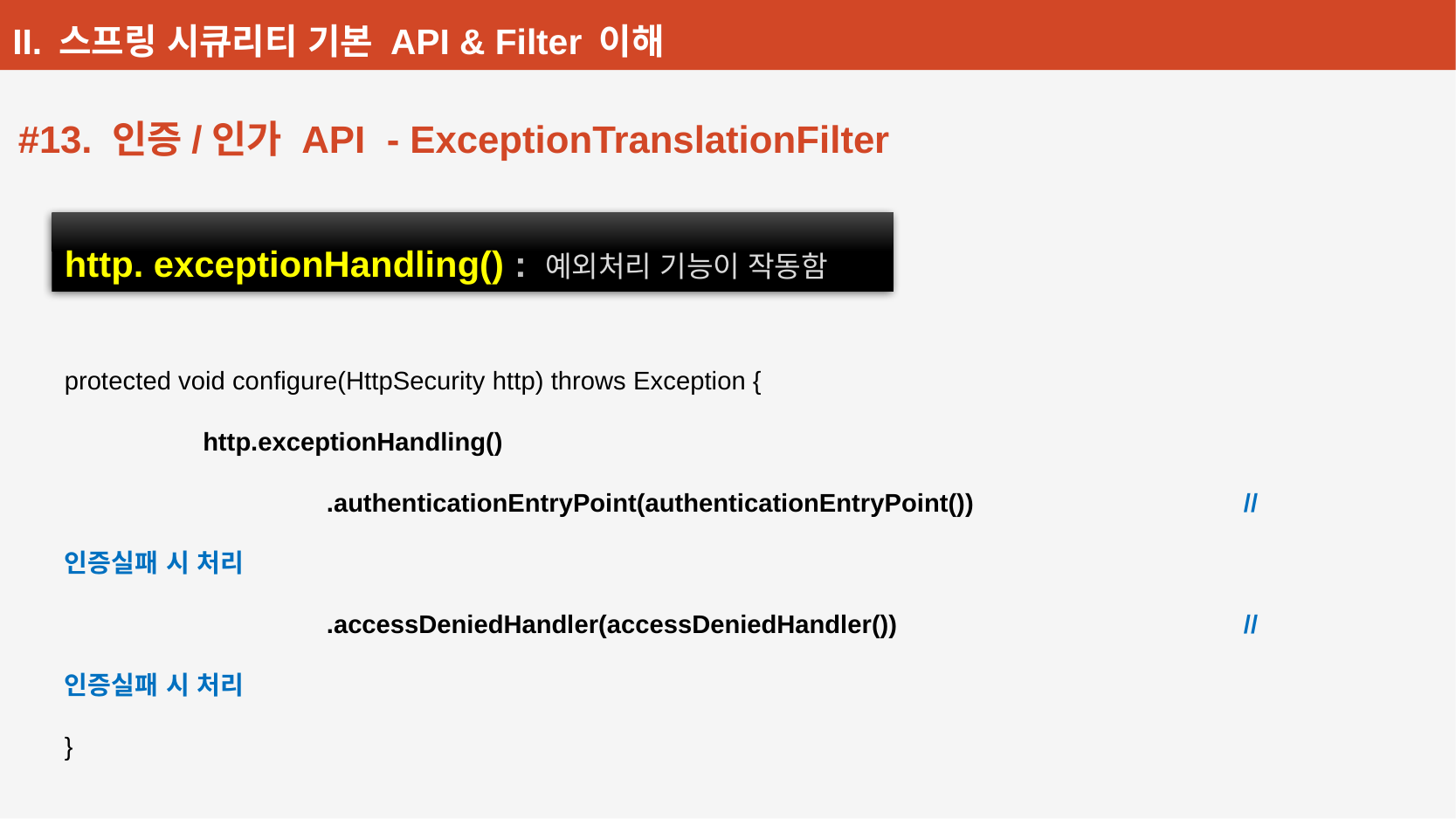

#13. 인증/인가 API  - ExceptionTranslationFilter
http. exceptionHandling() : 예외처리 기능이 작동함
protected void configure(HttpSecurity http) throws Exception {
	 http.exceptionHandling()
		.authenticationEntryPoint(authenticationEntryPoint())     		// 인증실패 시 처리
		.accessDeniedHandler(accessDeniedHandler()) 			// 인증실패 시 처리
}